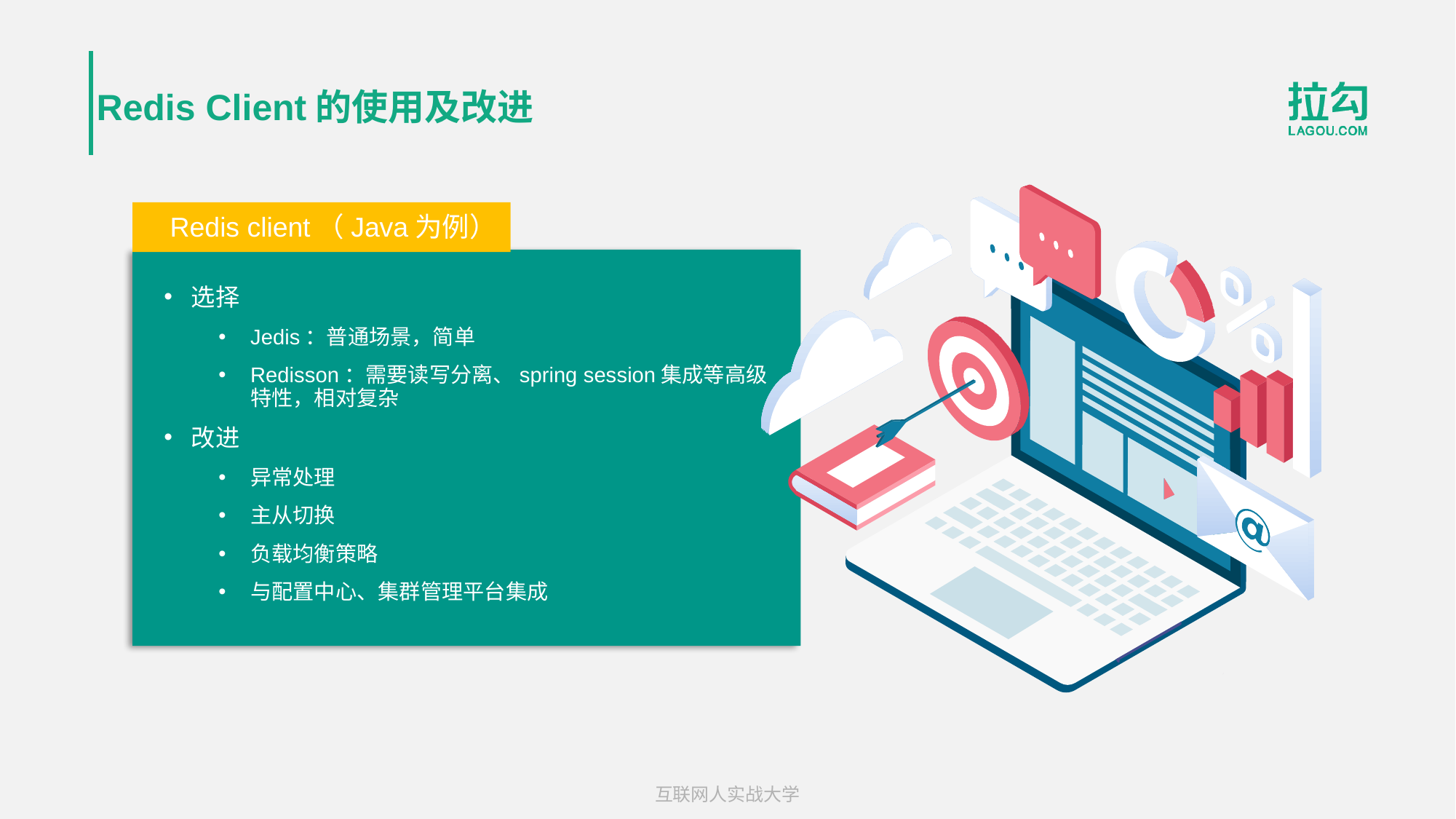

# Redis Client的使用及改进

Redis client（Java为例）

选择
Jedis：普通场景，简单
Redisson：需要读写分离、spring session集成等高级特性，相对复杂
改进
异常处理
主从切换
负载均衡策略
与配置中心、集群管理平台集成